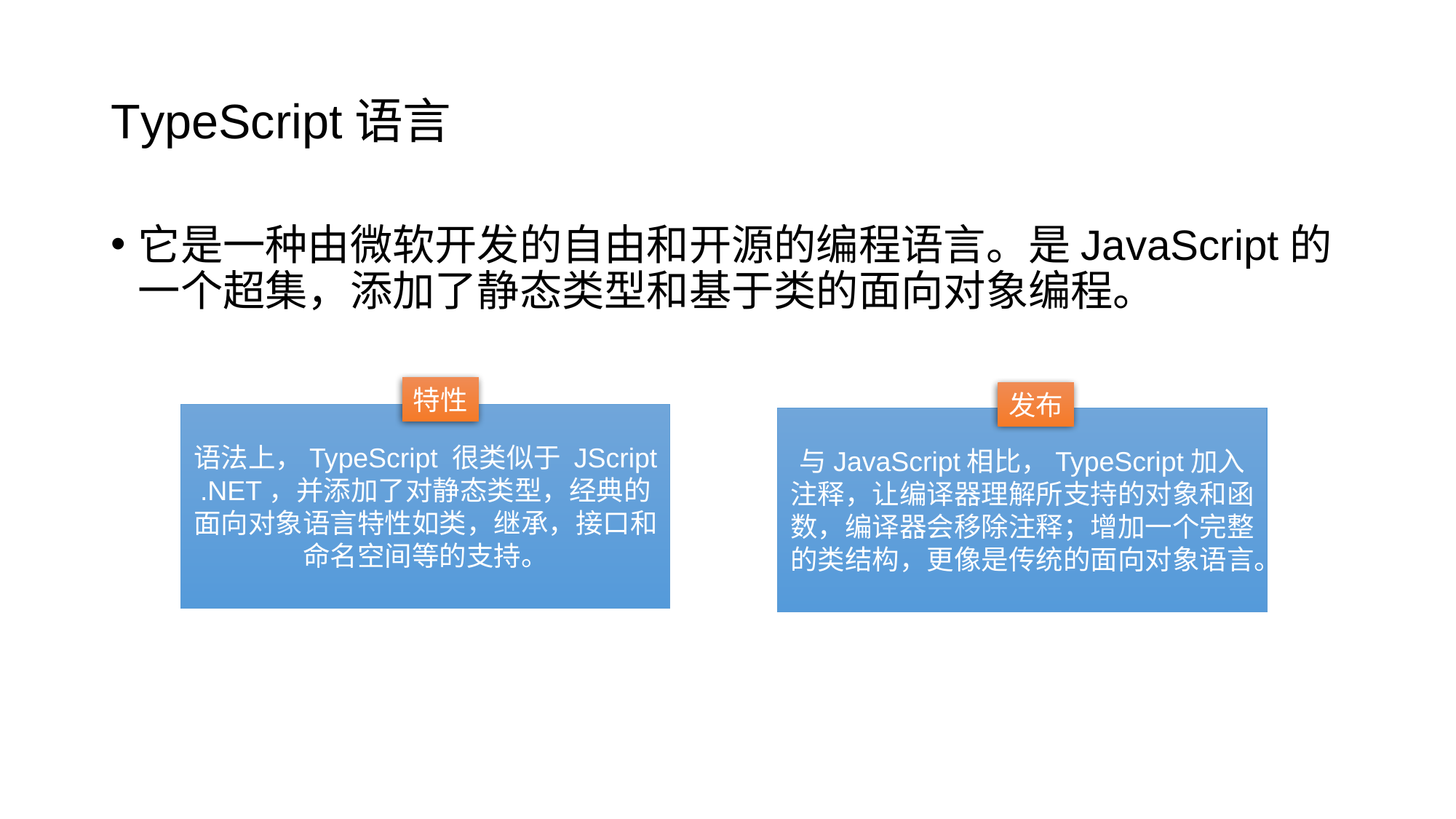

# TypeScript语言
它是一种由微软开发的自由和开源的编程语言。是JavaScript的一个超集，添加了静态类型和基于类的面向对象编程。
特性
发布
语法上，TypeScript 很类似于 JScript .NET，并添加了对静态类型，经典的面向对象语言特性如类，继承，接口和命名空间等的支持。
与JavaScript相比，TypeScript加入注释，让编译器理解所支持的对象和函数，编译器会移除注释；增加一个完整的类结构，更像是传统的面向对象语言。